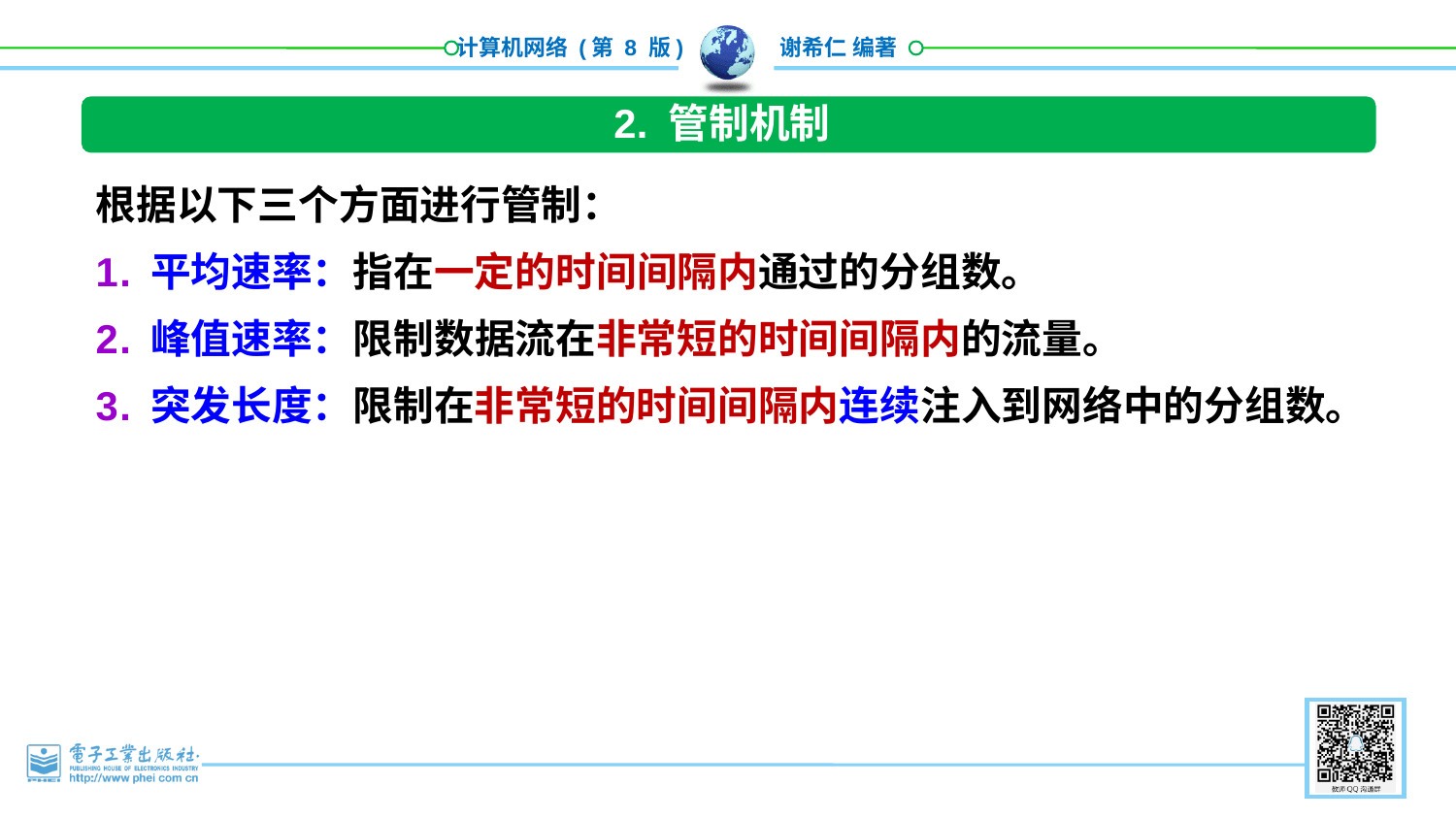

2. 管制机制

根据以下三个方面进行管制：
平均速率：指在一定的时间间隔内通过的分组数。
峰值速率：限制数据流在非常短的时间间隔内的流量。
突发长度：限制在非常短的时间间隔内连续注入到网络中的分组数。